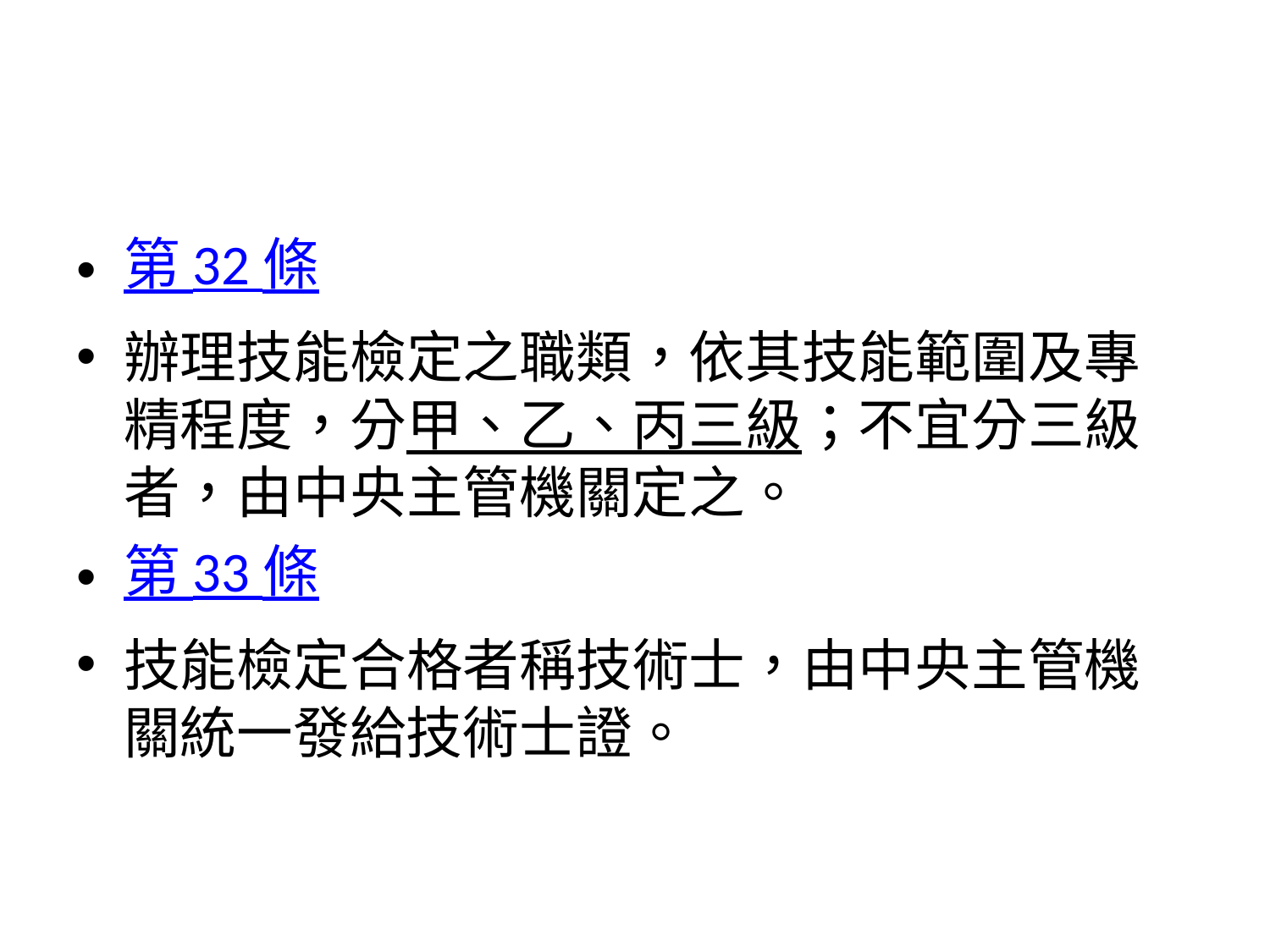

#
第 32 條
辦理技能檢定之職類，依其技能範圍及專精程度，分甲、乙、丙三級；不宜分三級者，由中央主管機關定之。
第 33 條
技能檢定合格者稱技術士，由中央主管機關統一發給技術士證。